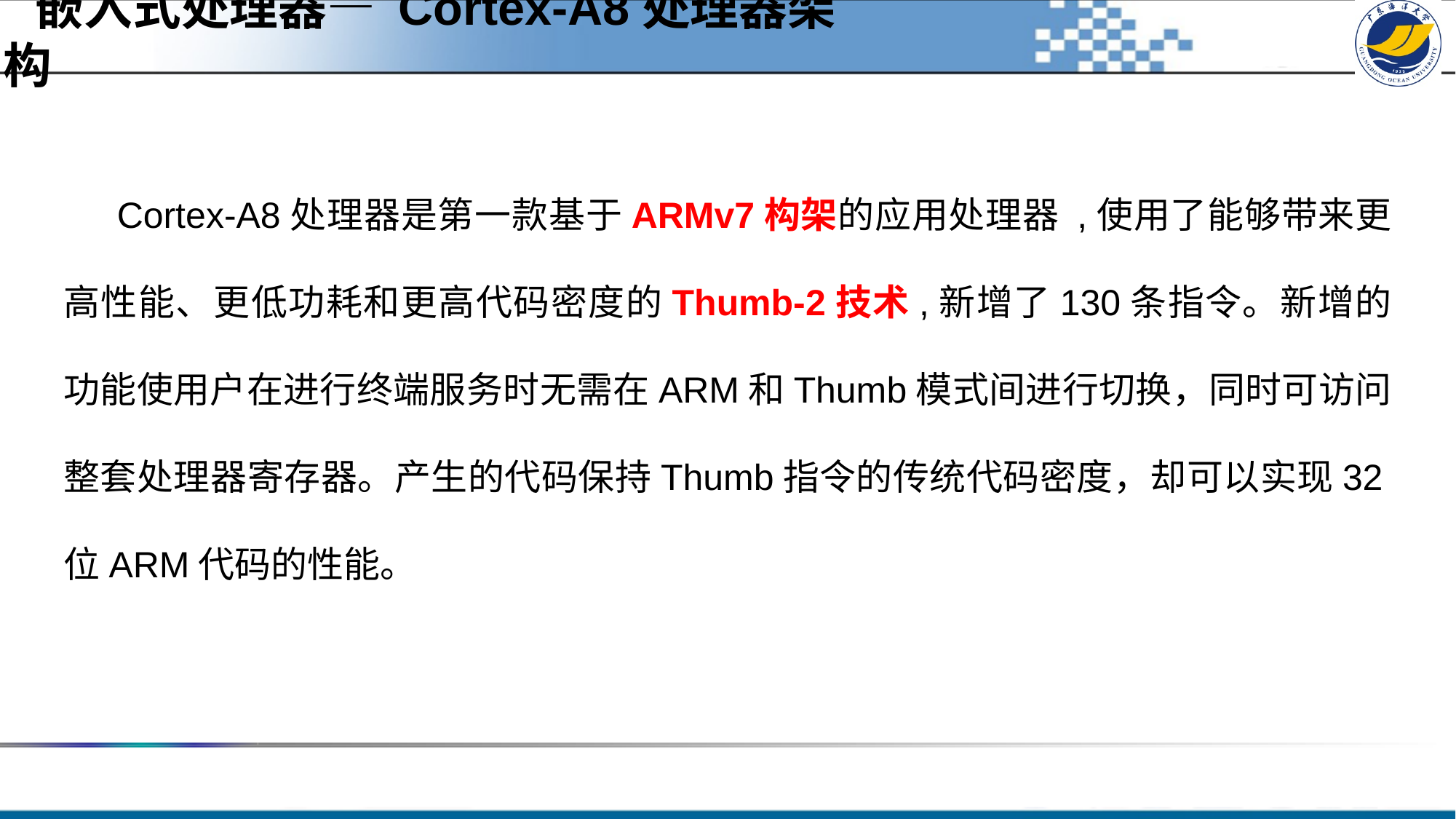

嵌入式处理器— Cortex-A8处理器架构
Cortex-A8处理器是第一款基于ARMv7构架的应用处理器 ,使用了能够带来更高性能、更低功耗和更高代码密度的Thumb-2技术,新增了130条指令。新增的功能使用户在进行终端服务时无需在ARM和Thumb模式间进行切换，同时可访问整套处理器寄存器。产生的代码保持Thumb指令的传统代码密度，却可以实现32位ARM代码的性能。
73